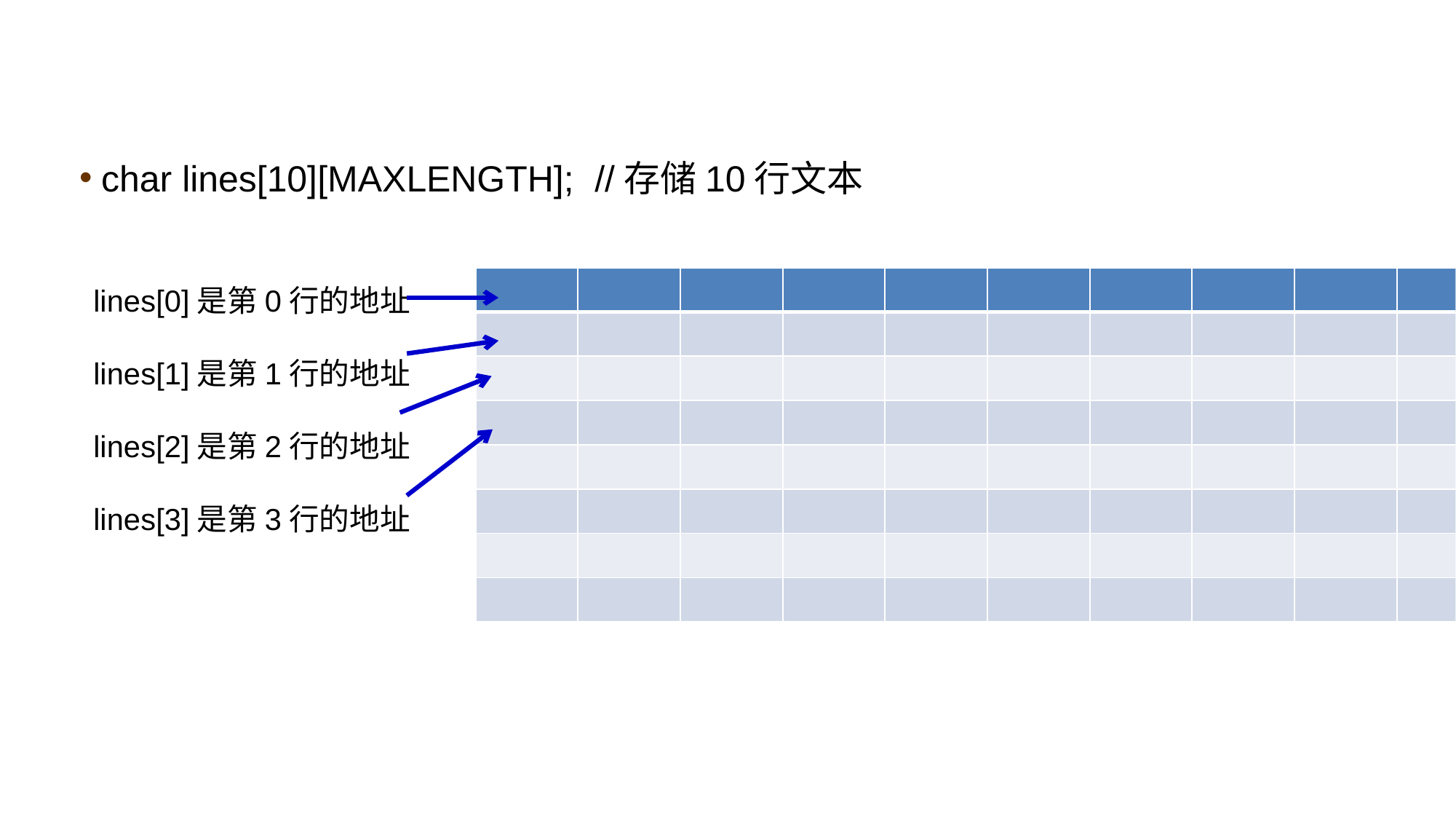

char lines[10][MAXLENGTH];  //存储10行文本
lines[0]是第0行的地址
lines[1]是第1行的地址
lines[2]是第2行的地址
lines[3]是第3行的地址

|  |  |  |  |  |  |  |  |  |  |
| --- | --- | --- | --- | --- | --- | --- | --- | --- | --- |
|  |  |  |  |  |  |  |  |  |  |
|  |  |  |  |  |  |  |  |  |  |
|  |  |  |  |  |  |  |  |  |  |
|  |  |  |  |  |  |  |  |  |  |
|  |  |  |  |  |  |  |  |  |  |
|  |  |  |  |  |  |  |  |  |  |
|  |  |  |  |  |  |  |  |  |  |